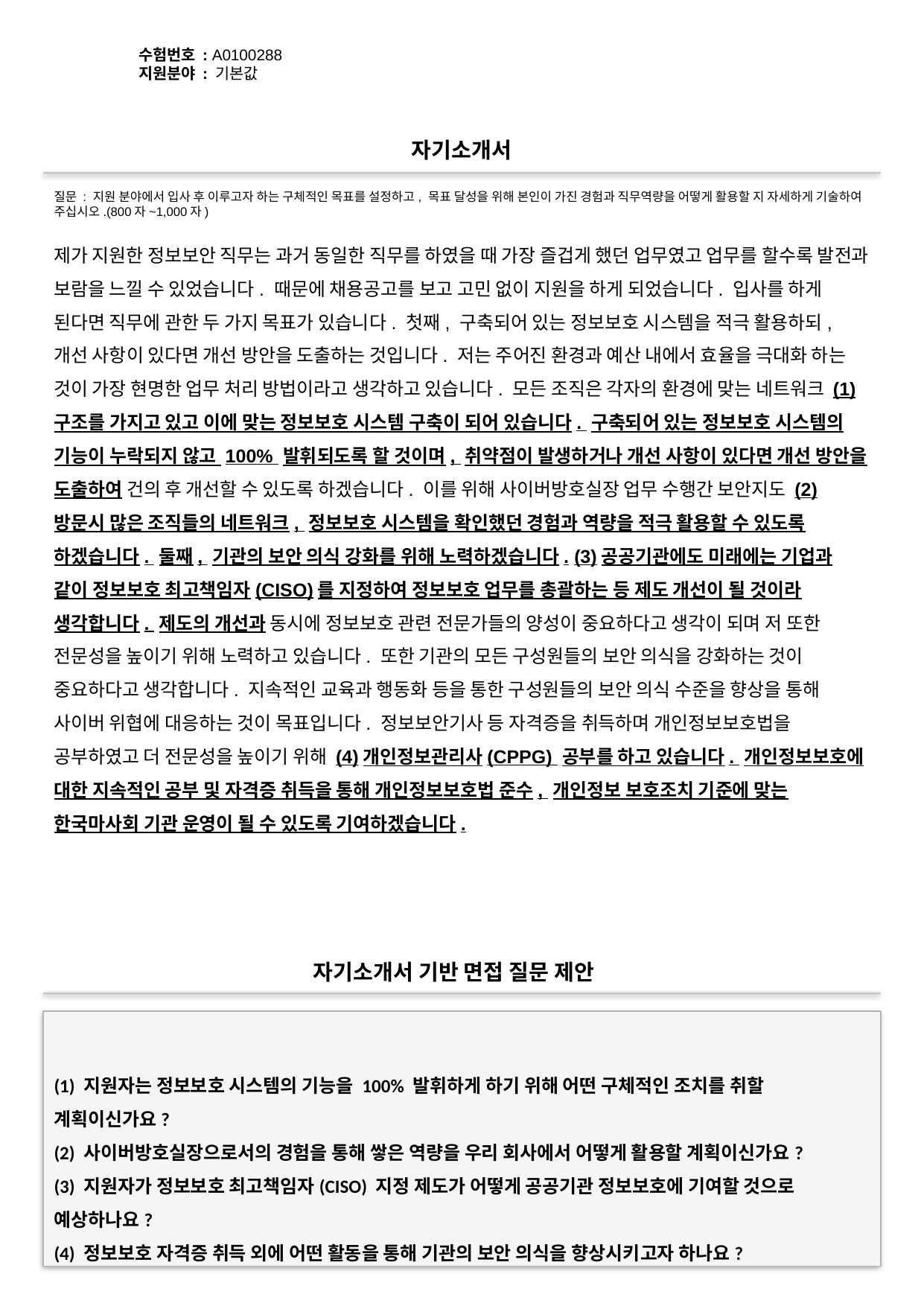

수험번호 : A0100288
지원분야 : 기본값
#

자기소개서

질문 : 지원 분야에서 입사 후 이루고자 하는 구체적인 목표를 설정하고, 목표 달성을 위해 본인이 가진 경험과 직무역량을 어떻게 활용할 지 자세하게 기술하여 주십시오.(800자~1,000자)

제가 지원한 정보보안 직무는 과거 동일한 직무를 하였을 때 가장 즐겁게 했던 업무였고 업무를 할수록 발전과 보람을 느낄 수 있었습니다. 때문에 채용공고를 보고 고민 없이 지원을 하게 되었습니다. 입사를 하게 된다면 직무에 관한 두 가지 목표가 있습니다. 첫째, 구축되어 있는 정보보호 시스템을 적극 활용하되, 개선 사항이 있다면 개선 방안을 도출하는 것입니다. 저는 주어진 환경과 예산 내에서 효율을 극대화 하는 것이 가장 현명한 업무 처리 방법이라고 생각하고 있습니다. 모든 조직은 각자의 환경에 맞는 네트워크 (1)구조를 가지고 있고 이에 맞는 정보보호 시스템 구축이 되어 있습니다. 구축되어 있는 정보보호 시스템의 기능이 누락되지 않고 100% 발휘되도록 할 것이며, 취약점이 발생하거나 개선 사항이 있다면 개선 방안을 도출하여 건의 후 개선할 수 있도록 하겠습니다. 이를 위해 사이버방호실장 업무 수행간 보안지도 (2)방문시 많은 조직들의 네트워크, 정보보호 시스템을 확인했던 경험과 역량을 적극 활용할 수 있도록 하겠습니다. 둘째, 기관의 보안 의식 강화를 위해 노력하겠습니다. (3)공공기관에도 미래에는 기업과 같이 정보보호 최고책임자(CISO)를 지정하여 정보보호 업무를 총괄하는 등 제도 개선이 될 것이라 생각합니다. 제도의 개선과 동시에 정보보호 관련 전문가들의 양성이 중요하다고 생각이 되며 저 또한 전문성을 높이기 위해 노력하고 있습니다. 또한 기관의 모든 구성원들의 보안 의식을 강화하는 것이 중요하다고 생각합니다. 지속적인 교육과 행동화 등을 통한 구성원들의 보안 의식 수준을 향상을 통해 사이버 위협에 대응하는 것이 목표입니다. 정보보안기사 등 자격증을 취득하며 개인정보보호법을 공부하였고 더 전문성을 높이기 위해 (4)개인정보관리사(CPPG) 공부를 하고 있습니다. 개인정보보호에 대한 지속적인 공부 및 자격증 취득을 통해 개인정보보호법 준수, 개인정보 보호조치 기준에 맞는 한국마사회 기관 운영이 될 수 있도록 기여하겠습니다.

자기소개서 기반 면접 질문 제안

(1) 지원자는 정보보호 시스템의 기능을 100% 발휘하게 하기 위해 어떤 구체적인 조치를 취할 계획이신가요?
(2) 사이버방호실장으로서의 경험을 통해 쌓은 역량을 우리 회사에서 어떻게 활용할 계획이신가요?
(3) 지원자가 정보보호 최고책임자(CISO) 지정 제도가 어떻게 공공기관 정보보호에 기여할 것으로 예상하나요?
(4) 정보보호 자격증 취득 외에 어떤 활동을 통해 기관의 보안 의식을 향상시키고자 하나요?